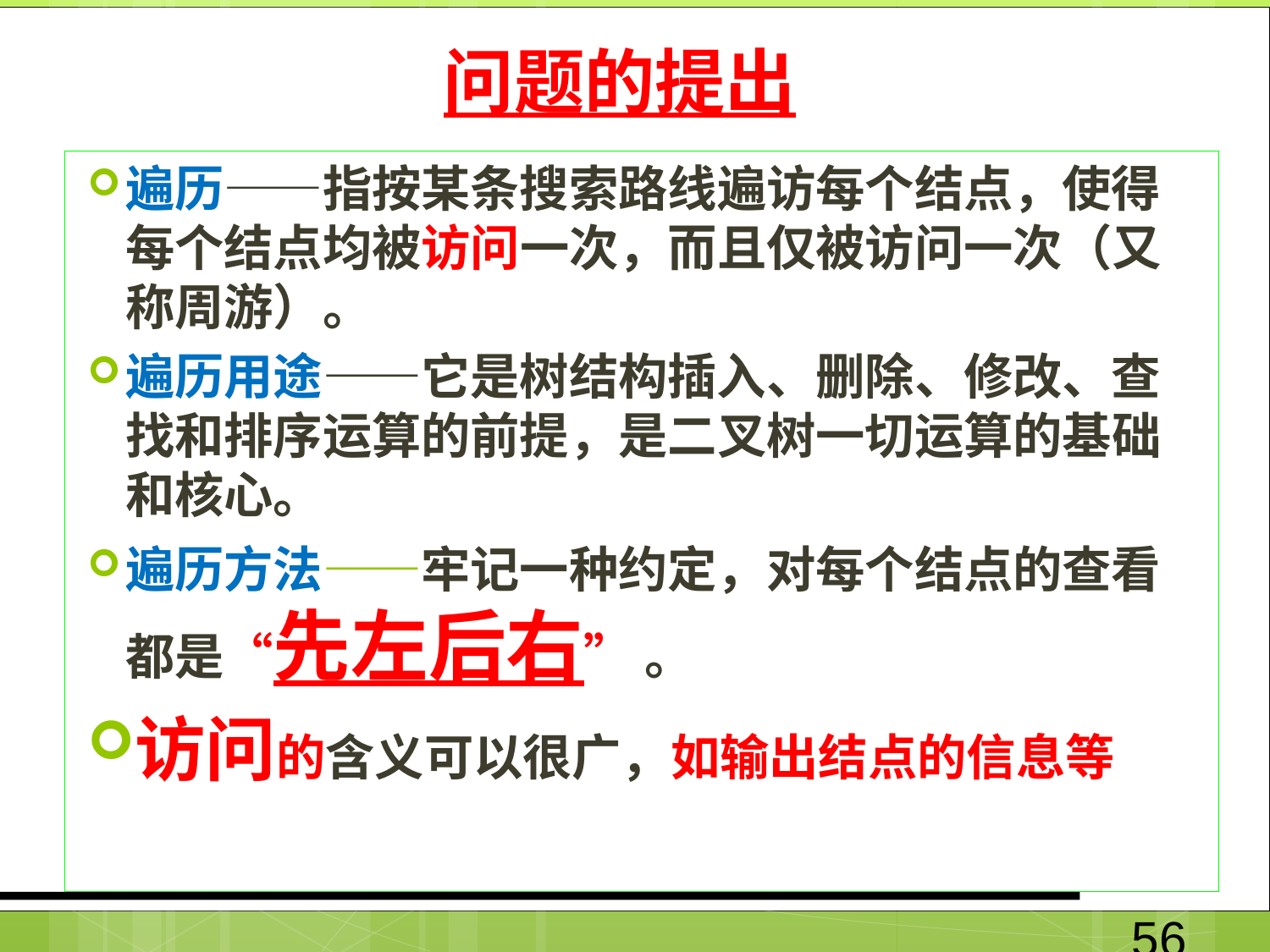

# 问题的提出
遍历——指按某条搜索路线遍访每个结点，使得每个结点均被访问一次，而且仅被访问一次（又称周游）。
遍历用途——它是树结构插入、删除、修改、查找和排序运算的前提，是二叉树一切运算的基础和核心。
遍历方法——牢记一种约定，对每个结点的查看都是“先左后右” 。
访问的含义可以很广，如输出结点的信息等
56